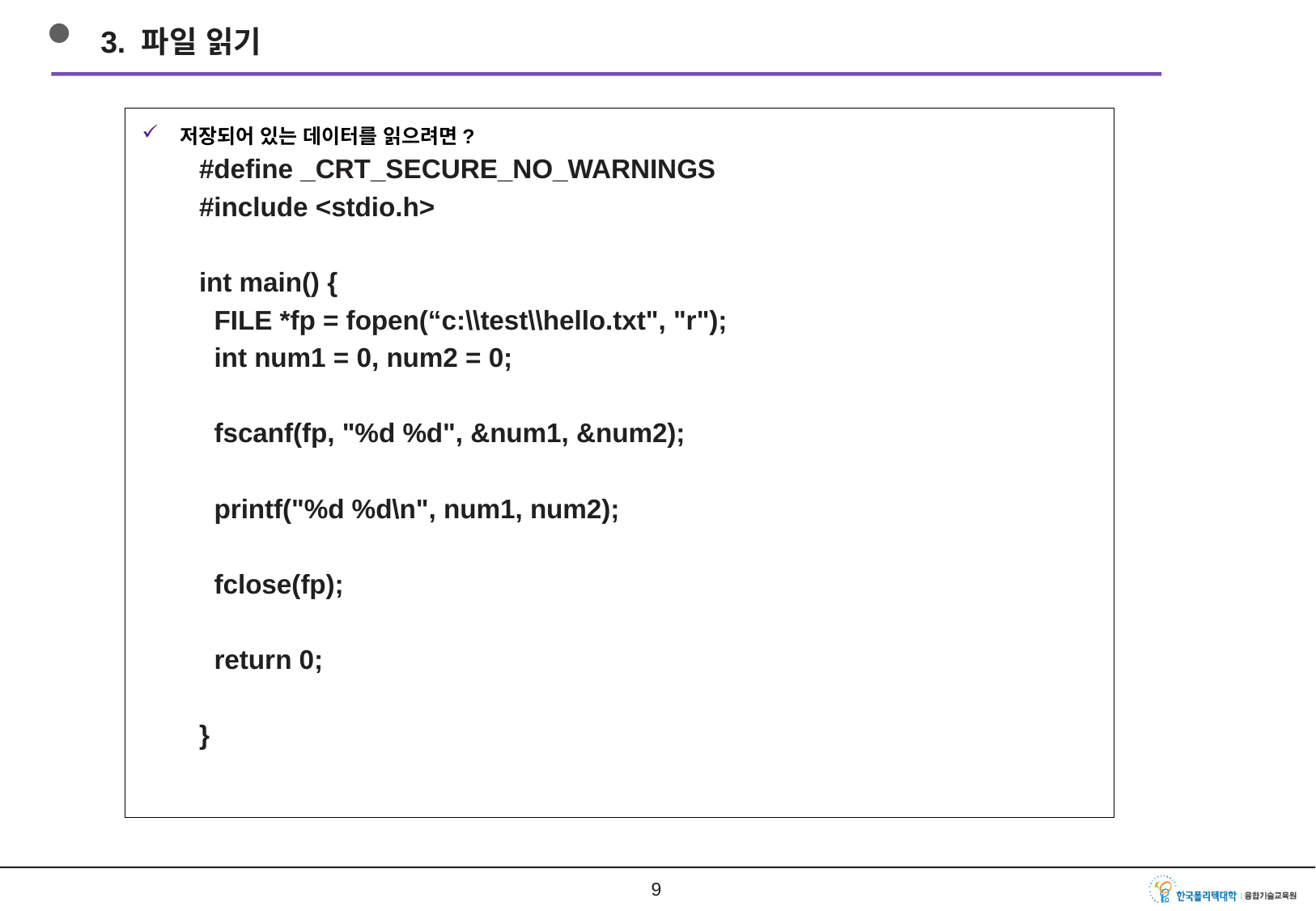

3. 파일 읽기
저장되어 있는 데이터를 읽으려면?

#define _CRT_SECURE_NO_WARNINGS
#include <stdio.h>

int main() {
  FILE *fp = fopen(“c:\\test\\hello.txt", "r");
  int num1 = 0, num2 = 0;

  fscanf(fp, "%d %d", &num1, &num2);

  printf("%d %d\n", num1, num2);

  fclose(fp);

  return 0;

}
9